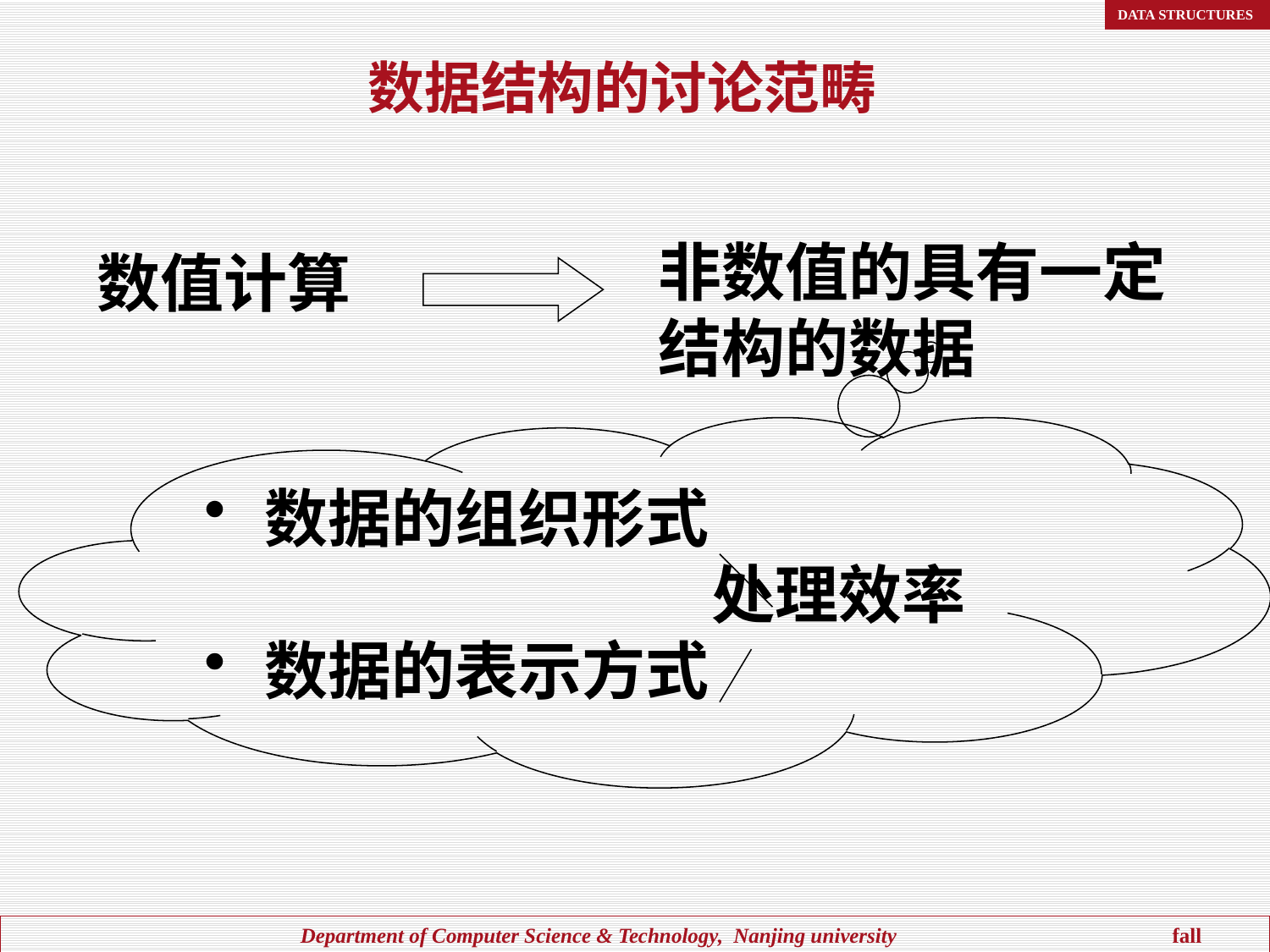

# 数据结构的讨论范畴
非数值的具有一定结构的数据

数值计算
 数据的组织形式
                                处理效率
 数据的表示方式